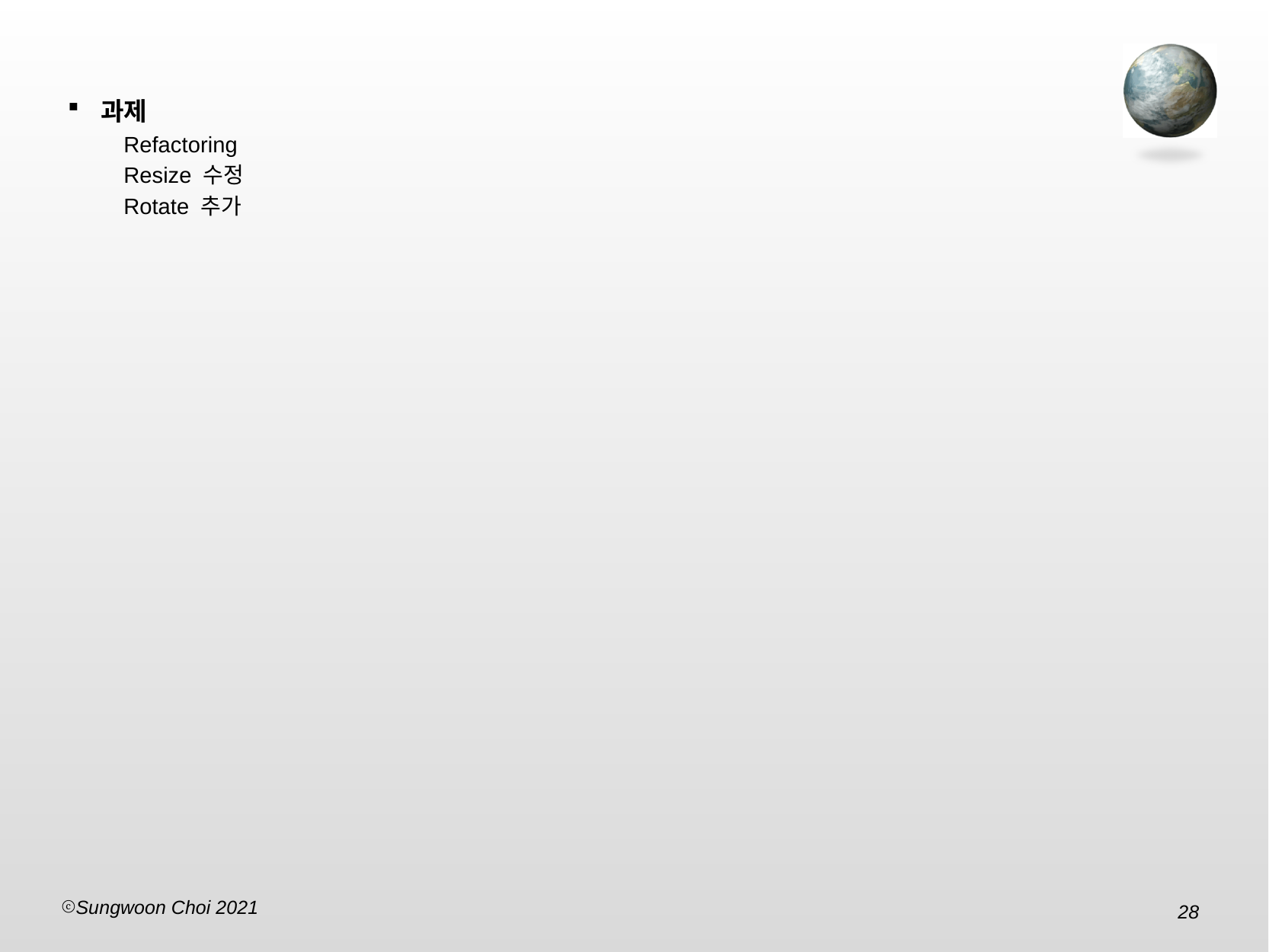

과제
Refactoring
Resize 수정
Rotate 추가

Sungwoon Choi 2021
28